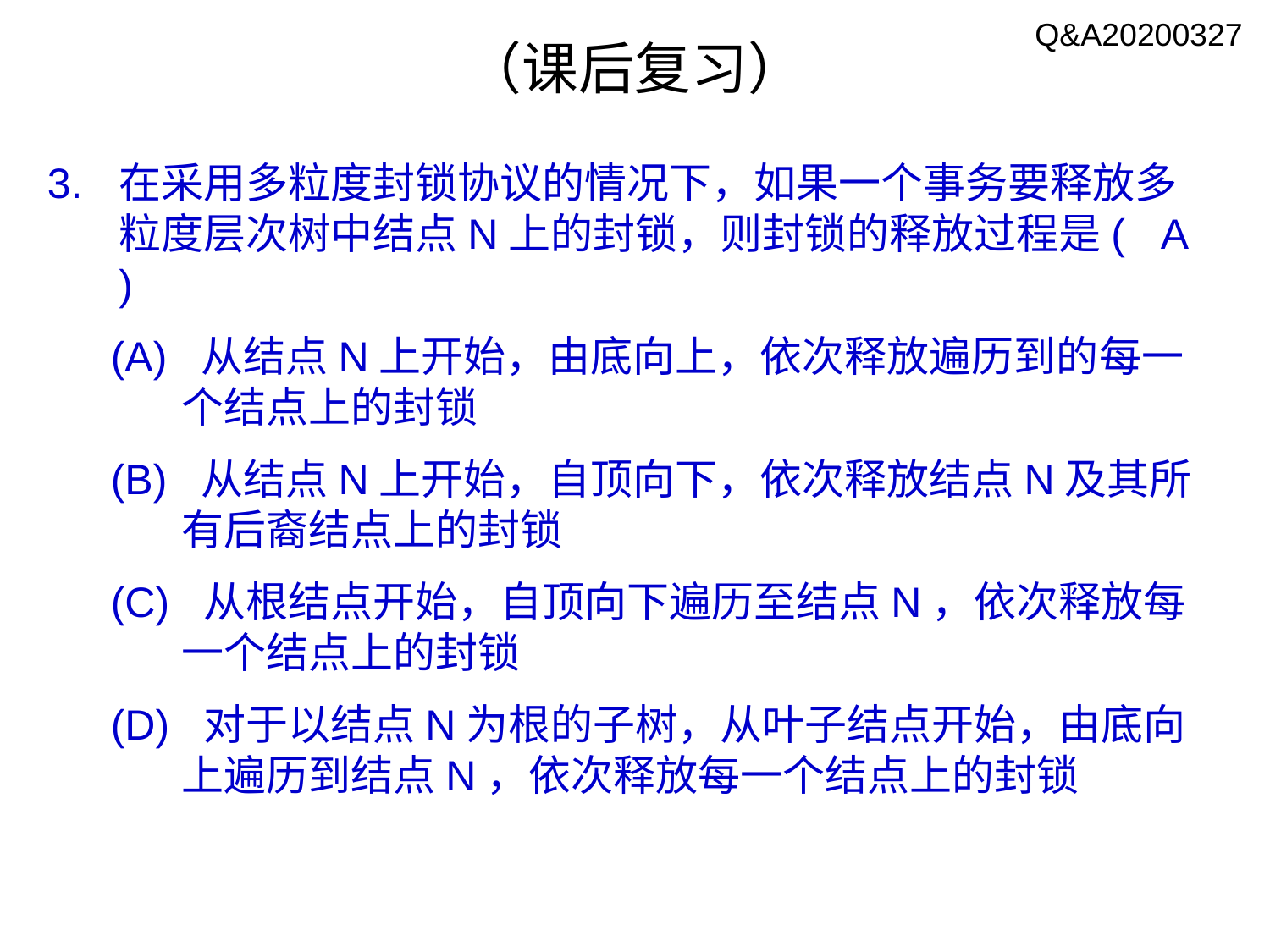

Q&A20200327
# （课后复习）
在采用多粒度封锁协议的情况下，如果一个事务要释放多粒度层次树中结点N上的封锁，则封锁的释放过程是(   A   )
(A)  从结点N上开始，由底向上，依次释放遍历到的每一个结点上的封锁
(B)  从结点N上开始，自顶向下，依次释放结点N及其所有后裔结点上的封锁
(C)  从根结点开始，自顶向下遍历至结点N，依次释放每一个结点上的封锁
(D)  对于以结点N为根的子树，从叶子结点开始，由底向上遍历到结点N，依次释放每一个结点上的封锁